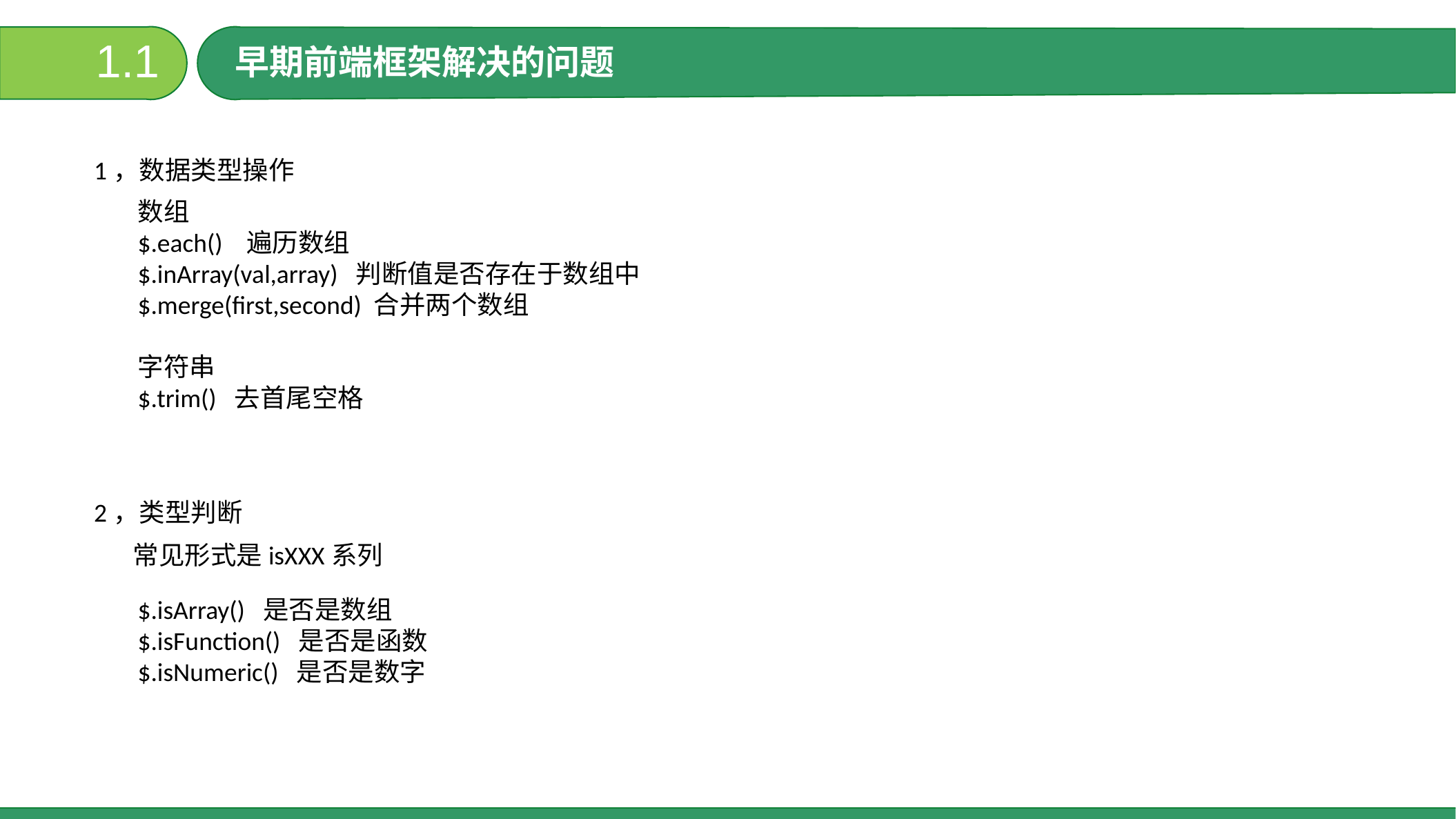

1.1

早期前端框架解决的问题

1，数据类型操作
数组
$.each()   遍历数组
$.inArray(val,array)  判断值是否存在于数组中
$.merge(first,second) 合并两个数组

字符串
$.trim()  去首尾空格
2，类型判断
常见形式是isXXX系列
$.isArray()  是否是数组
$.isFunction()  是否是函数
$.isNumeric()  是否是数字